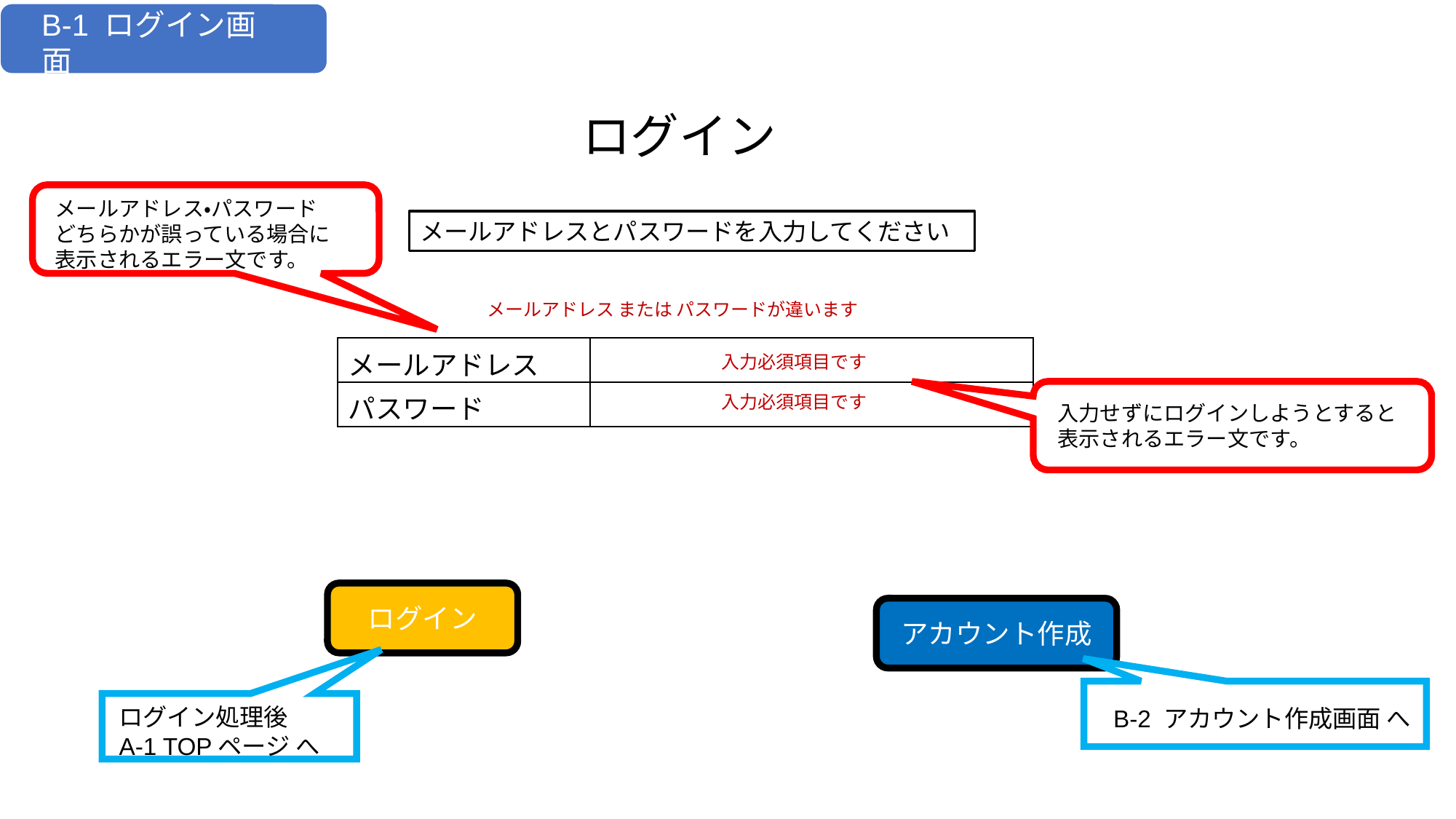

B-1 ログイン画面
ログイン

メールアドレス・パスワード
どちらかが誤っている場合に
表示されるエラー文です。
メールアドレスとパスワードを入力してください
メールアドレス または パスワードが違います
| メールアドレス |  |
| --- | --- |
| パスワード |  |
入力必須項目です

入力せずにログインしようとすると表示されるエラー文です。
入力必須項目です
ログイン
アカウント作成

B-2 アカウント作成画面 へ

ログイン処理後
A-1 TOPページ へ